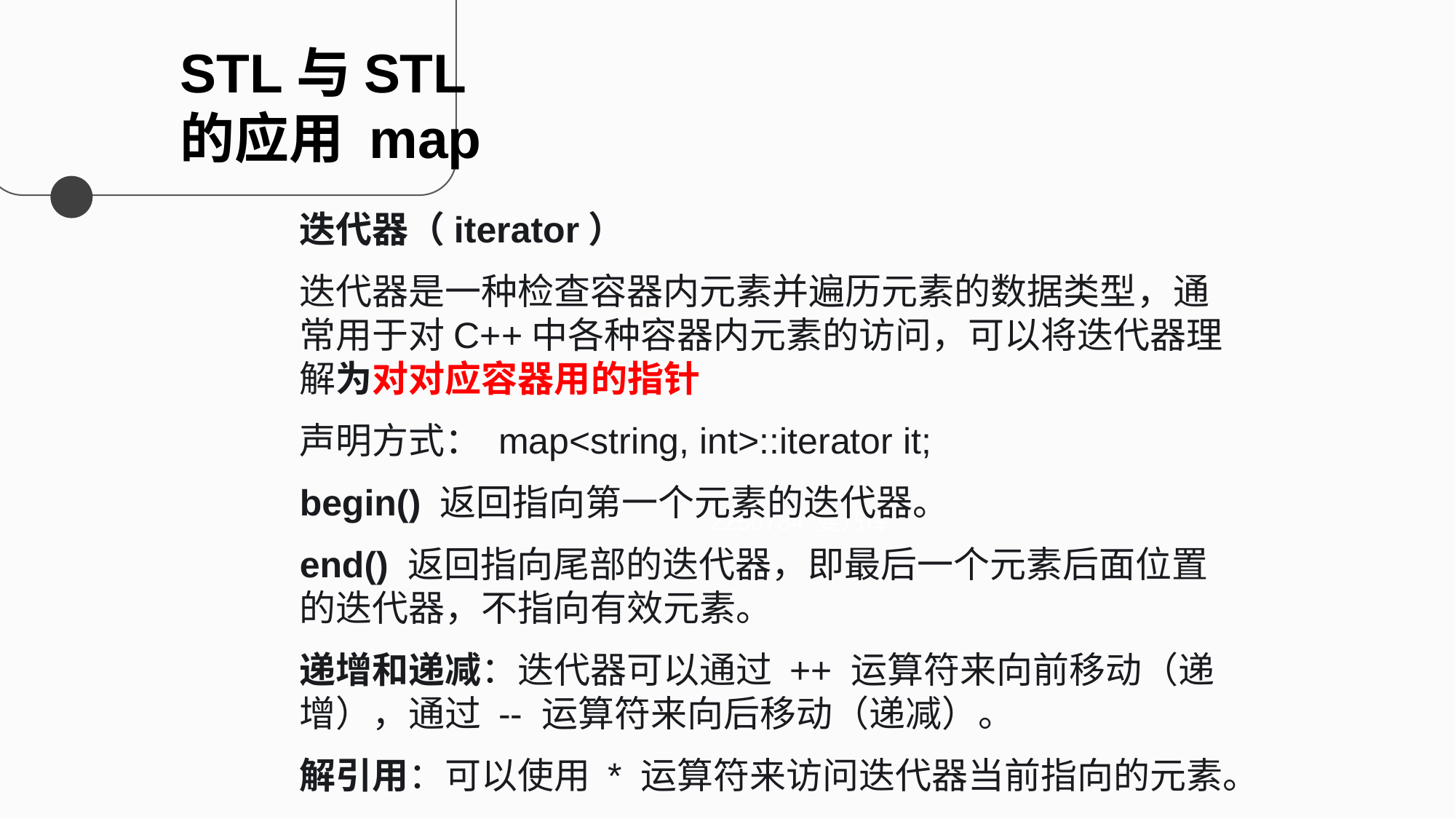

STL与STL
的应用 map

迭代器（iterator）
迭代器是一种检查容器内元素并遍历元素的数据类型，通常用于对C++中各种容器内元素的访问，可以将迭代器理解为对对应容器用的指针
声明方式： map<string, int>::iterator it;
begin() 返回指向第一个元素的迭代器。
end() 返回指向尾部的迭代器，即最后一个元素后面位置的迭代器，不指向有效元素。
递增和递减：迭代器可以通过 ++ 运算符来向前移动（递增），通过 -- 运算符来向后移动（递减）。
解引用：可以使用 * 运算符来访问迭代器当前指向的元素。
2250784 姜乃珲